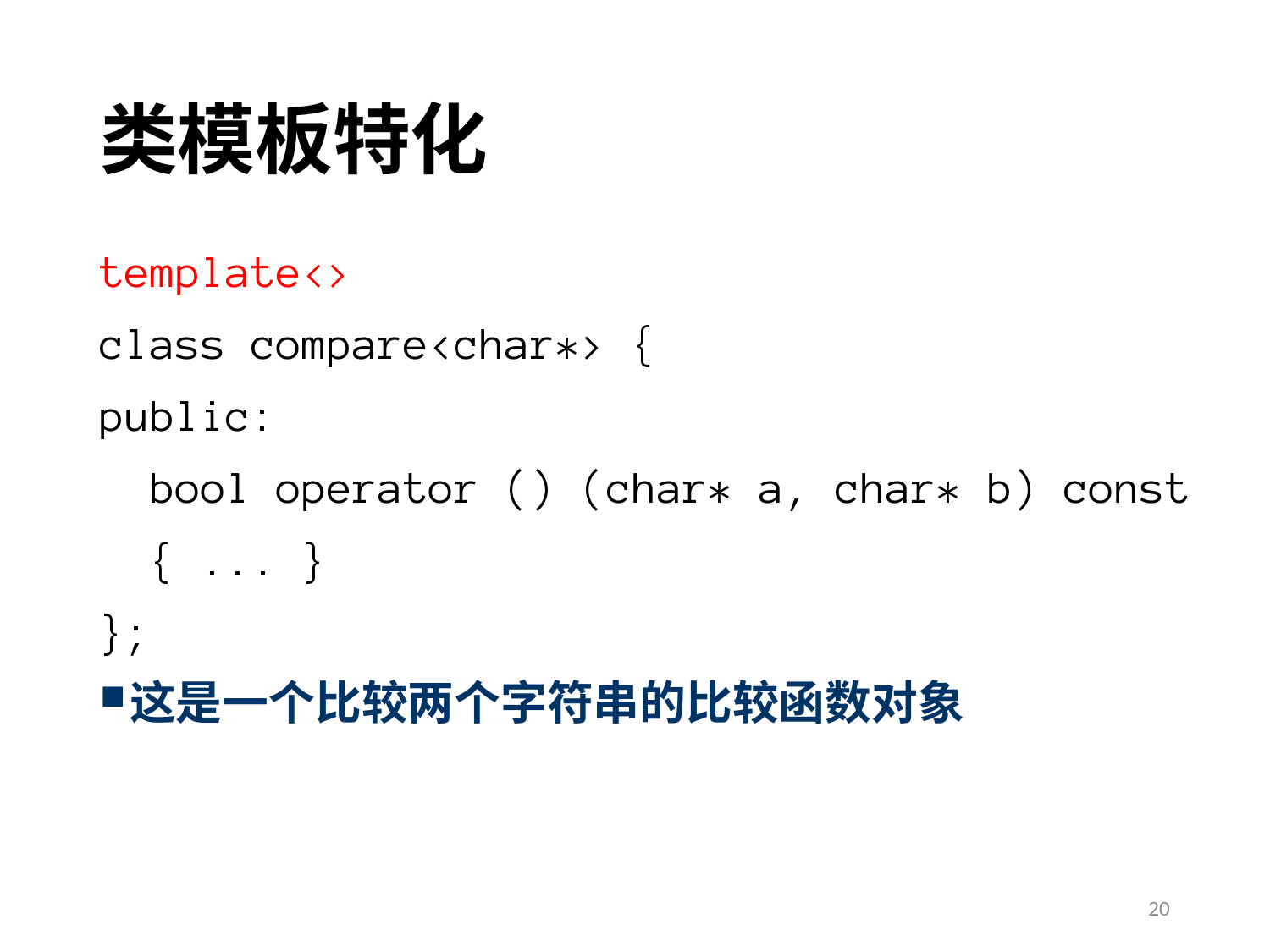

# 类模板特化
template<>
class compare<char*> {
public:
  bool operator () (char* a, char* b) const
  { ... }
};
这是一个比较两个字符串的比较函数对象
20